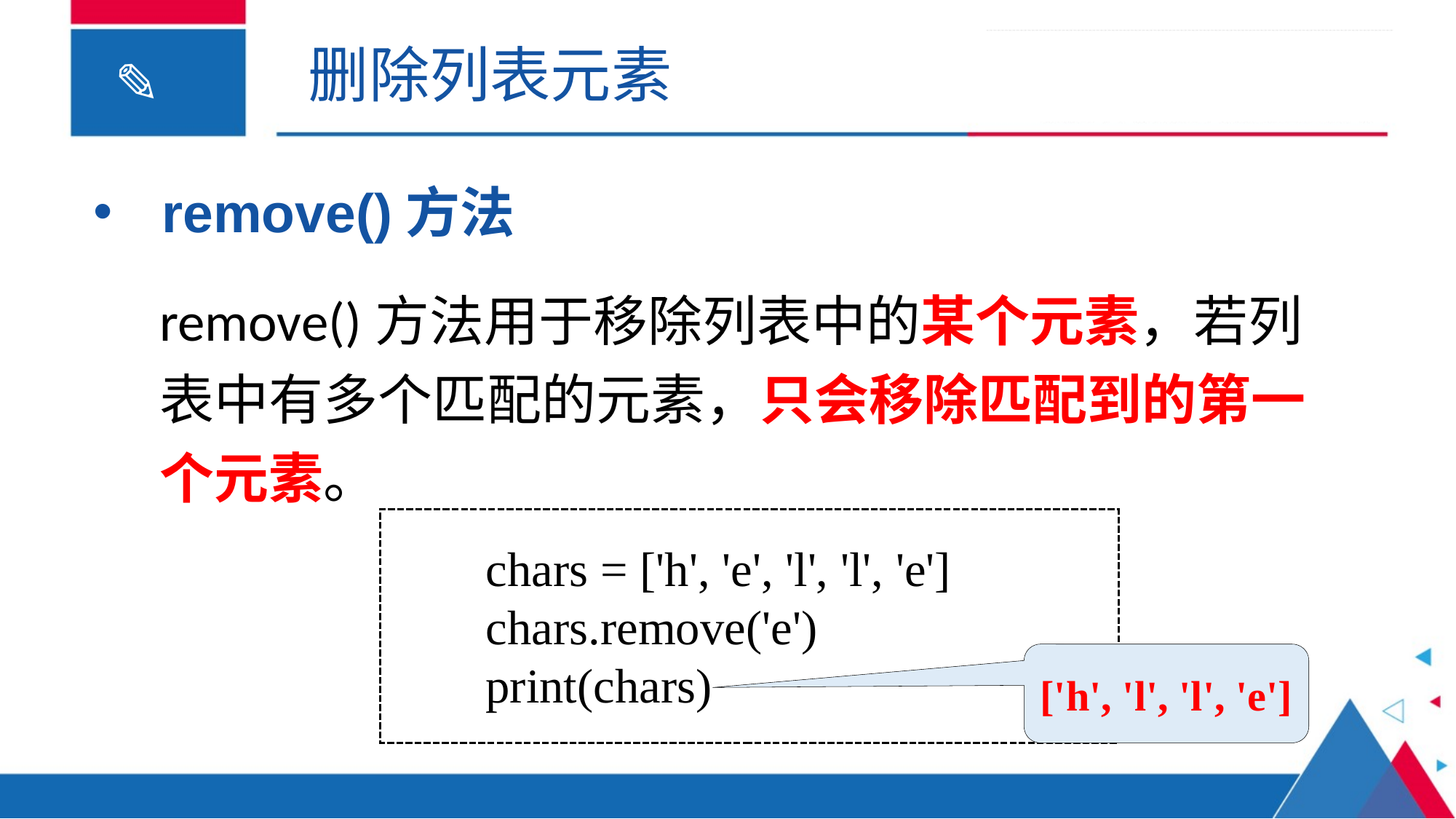

删除列表元素
remove()方法
remove()方法用于移除列表中的某个元素，若列表中有多个匹配的元素，只会移除匹配到的第一个元素。

chars = ['h', 'e', 'l', 'l', 'e']
chars.remove('e')
print(chars)
['h', 'l', 'l', 'e']